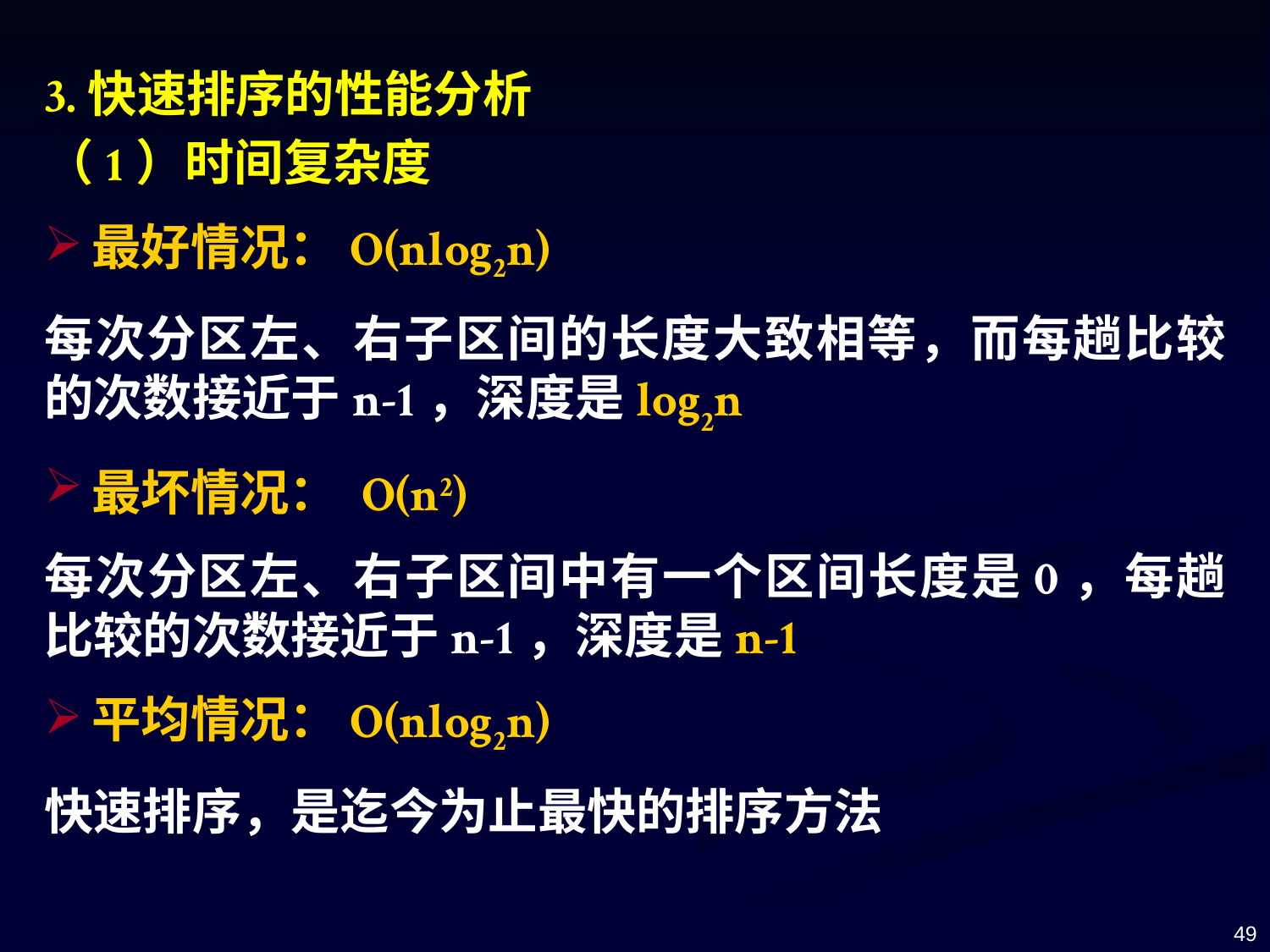

3.快速排序的性能分析
（1）时间复杂度
最好情况：O(nlog2n)
每次分区左、右子区间的长度大致相等，而每趟比较的次数接近于n-1，深度是log2n
最坏情况： O(n2)
每次分区左、右子区间中有一个区间长度是0，每趟比较的次数接近于n-1，深度是n-1
平均情况：O(nlog2n)
快速排序，是迄今为止最快的排序方法
49